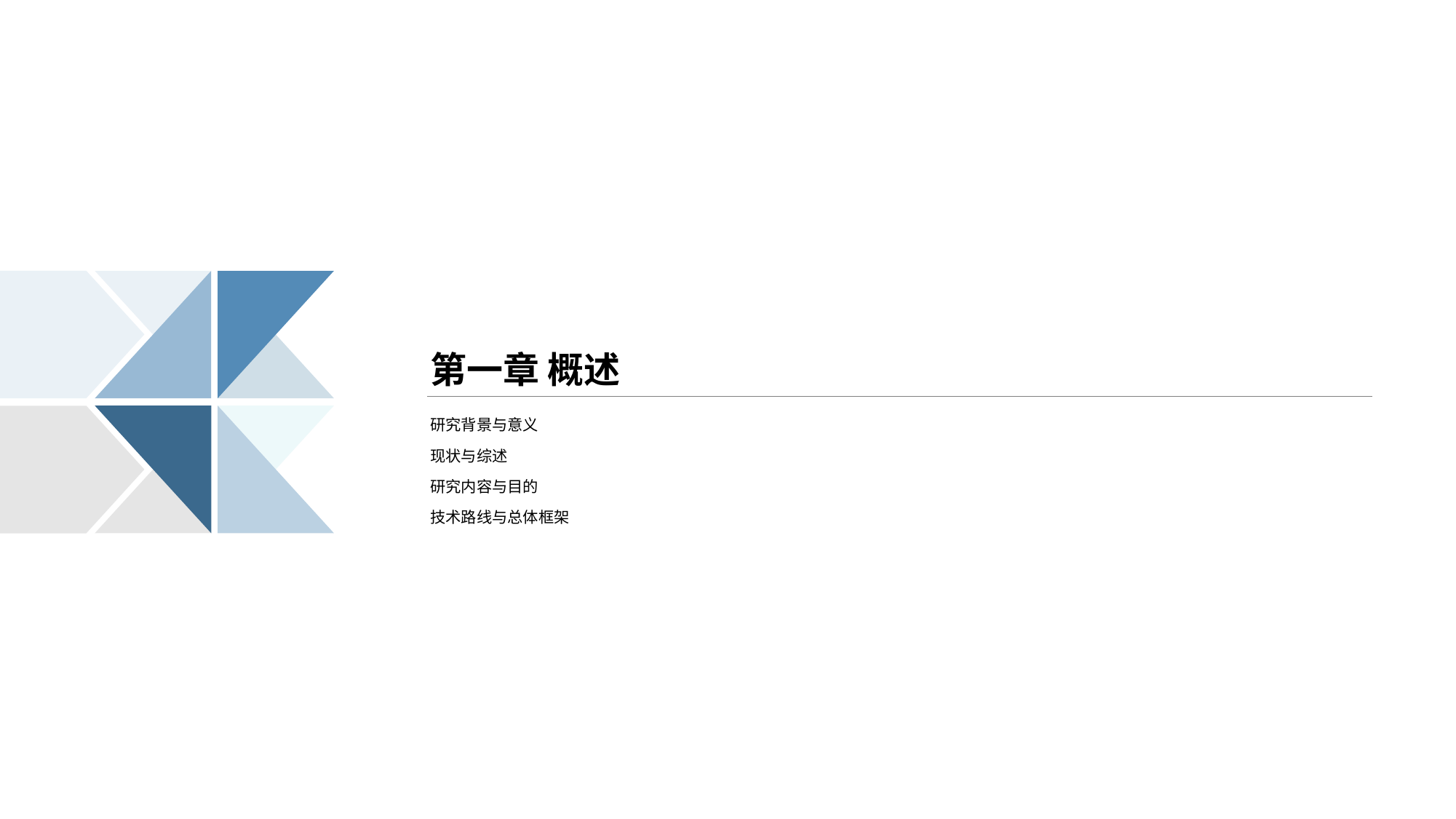

# 第一章 概述
研究背景与意义
现状与综述
研究内容与目的
技术路线与总体框架